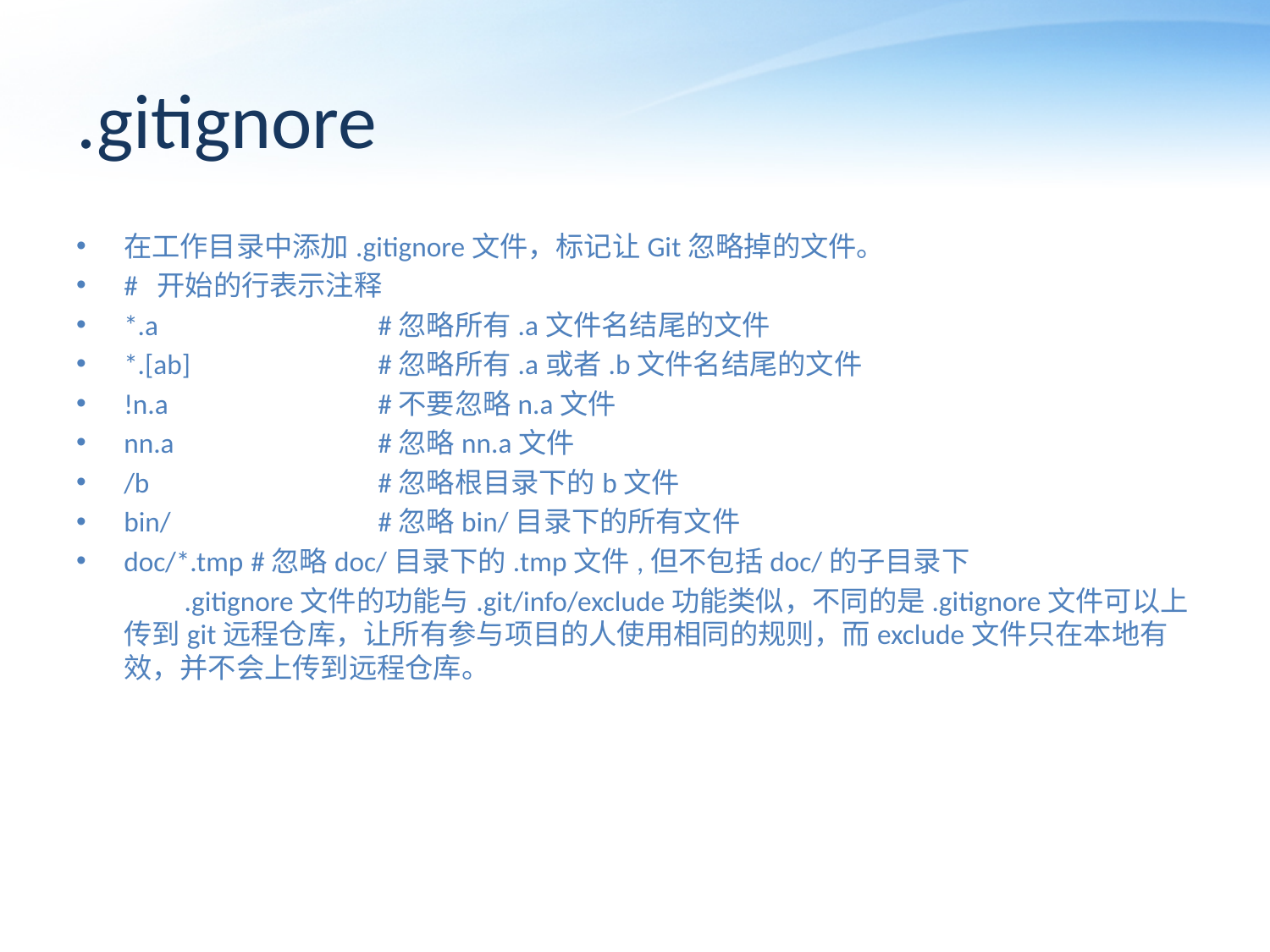

# .gitignore
在工作目录中添加.gitignore文件，标记让Git忽略掉的文件。
#  开始的行表示注释
*.a	 	#忽略所有.a文件名结尾的文件
*.[ab] 	 	#忽略所有.a或者.b文件名结尾的文件
!n.a 	 	#不要忽略n.a文件
nn.a		#忽略nn.a文件
/b 	 	#忽略根目录下的b文件
bin/	 	#忽略bin/目录下的所有文件
doc/*.tmp	#忽略doc/目录下的.tmp文件,但不包括doc/的子目录下
                 .gitignore文件的功能与.git/info/exclude功能类似，不同的是.gitignore文件可以上传到git远程仓库，让所有参与项目的人使用相同的规则，而exclude文件只在本地有效，并不会上传到远程仓库。